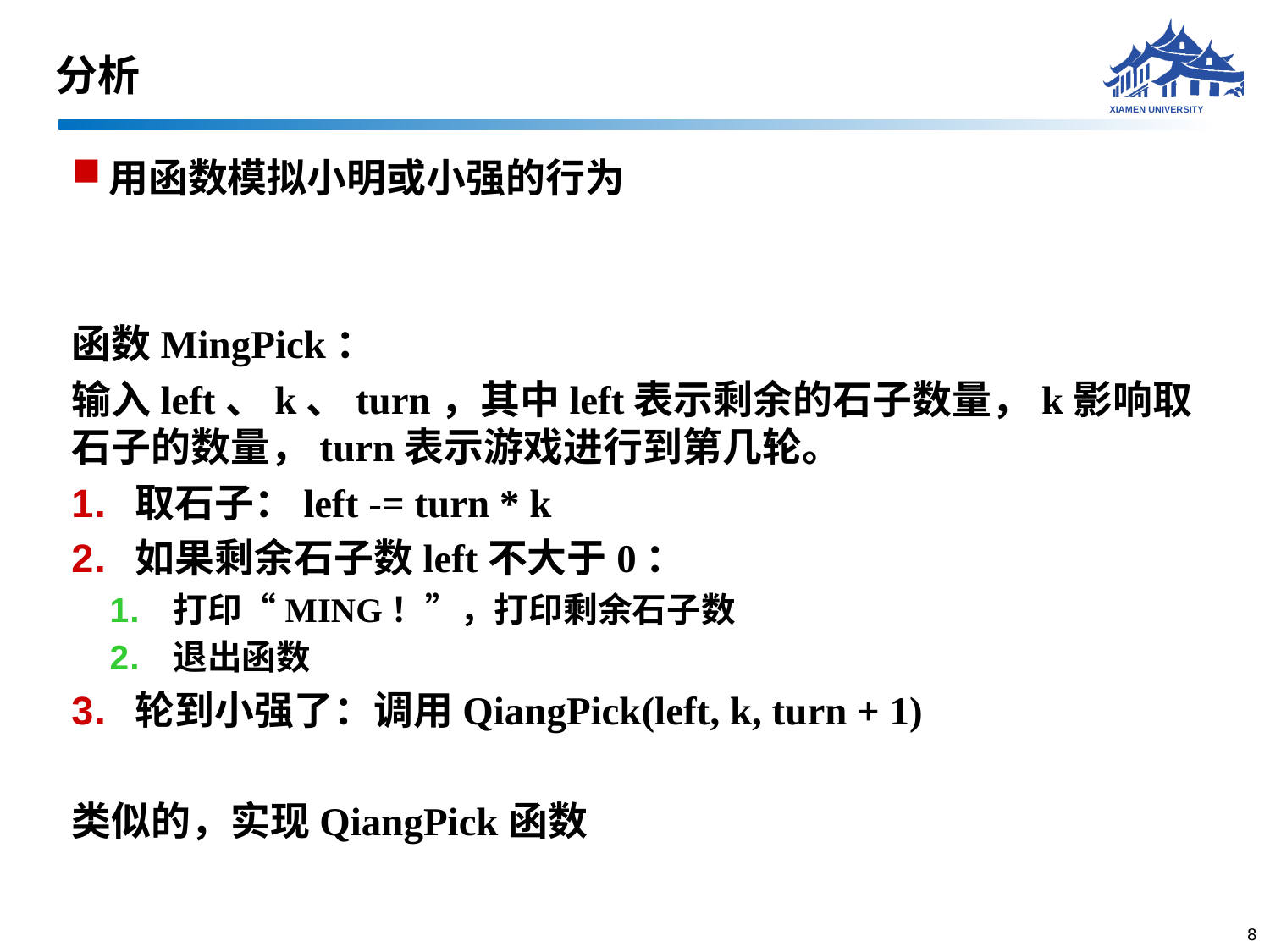

# 分析
用函数模拟小明或小强的行为

函数MingPick：
输入left、k、turn，其中left表示剩余的石子数量，k影响取石子的数量，turn表示游戏进行到第几轮。
取石子：left -= turn * k
如果剩余石子数left不大于0：
打印“MING！”，打印剩余石子数
退出函数
轮到小强了：调用QiangPick(left, k, turn + 1)

类似的，实现QiangPick函数
8